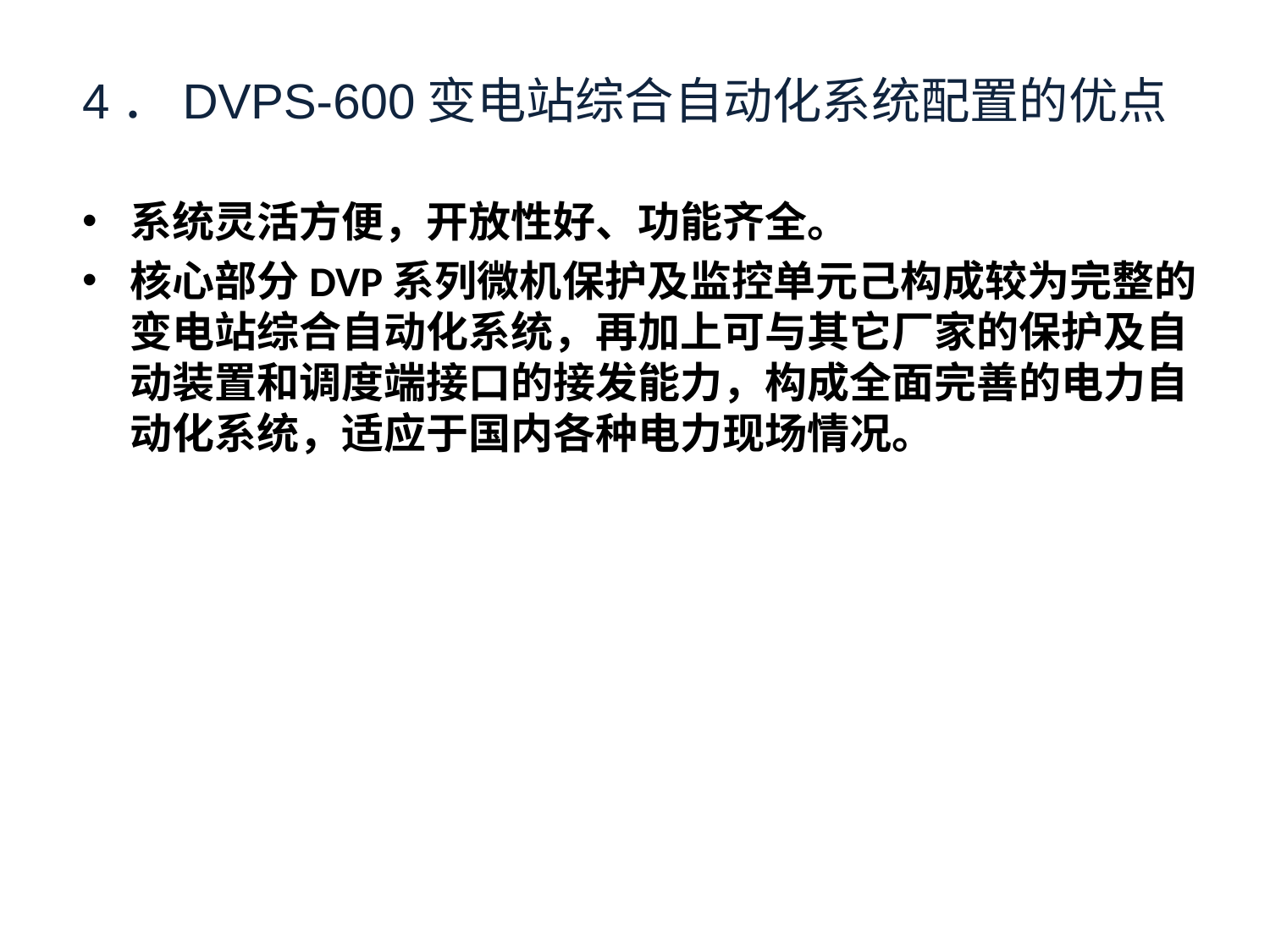

# 4．DVPS-600变电站综合自动化系统配置的优点
系统灵活方便，开放性好、功能齐全。
核心部分DVP系列微机保护及监控单元己构成较为完整的变电站综合自动化系统，再加上可与其它厂家的保护及自动装置和调度端接口的接发能力，构成全面完善的电力自动化系统，适应于国内各种电力现场情况。